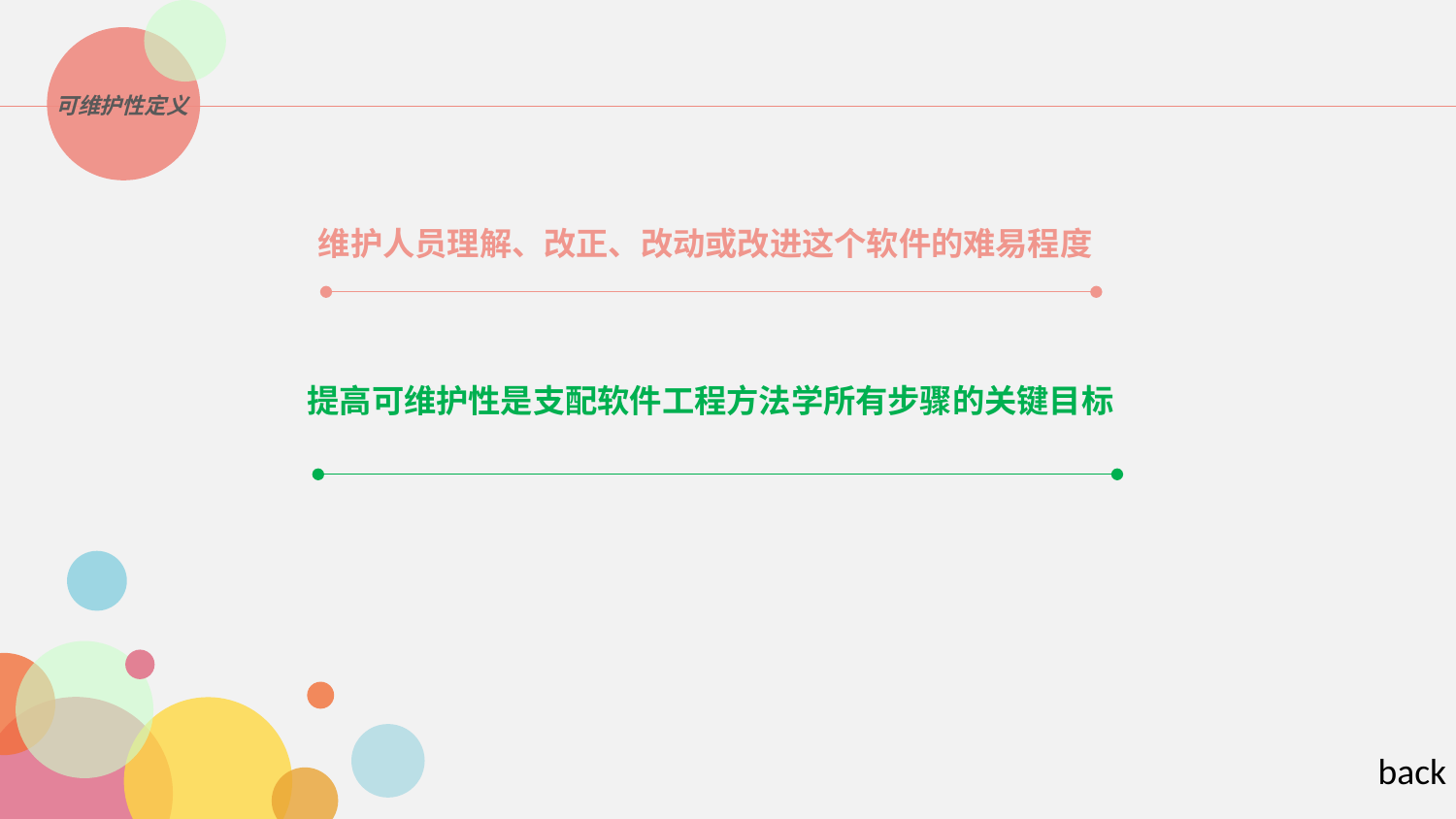

竞争对手分析
可维护性定义
维护人员理解、改正、改动或改进这个软件的难易程度

提高可维护性是支配软件工程方法学所有步骤的关键目标
back